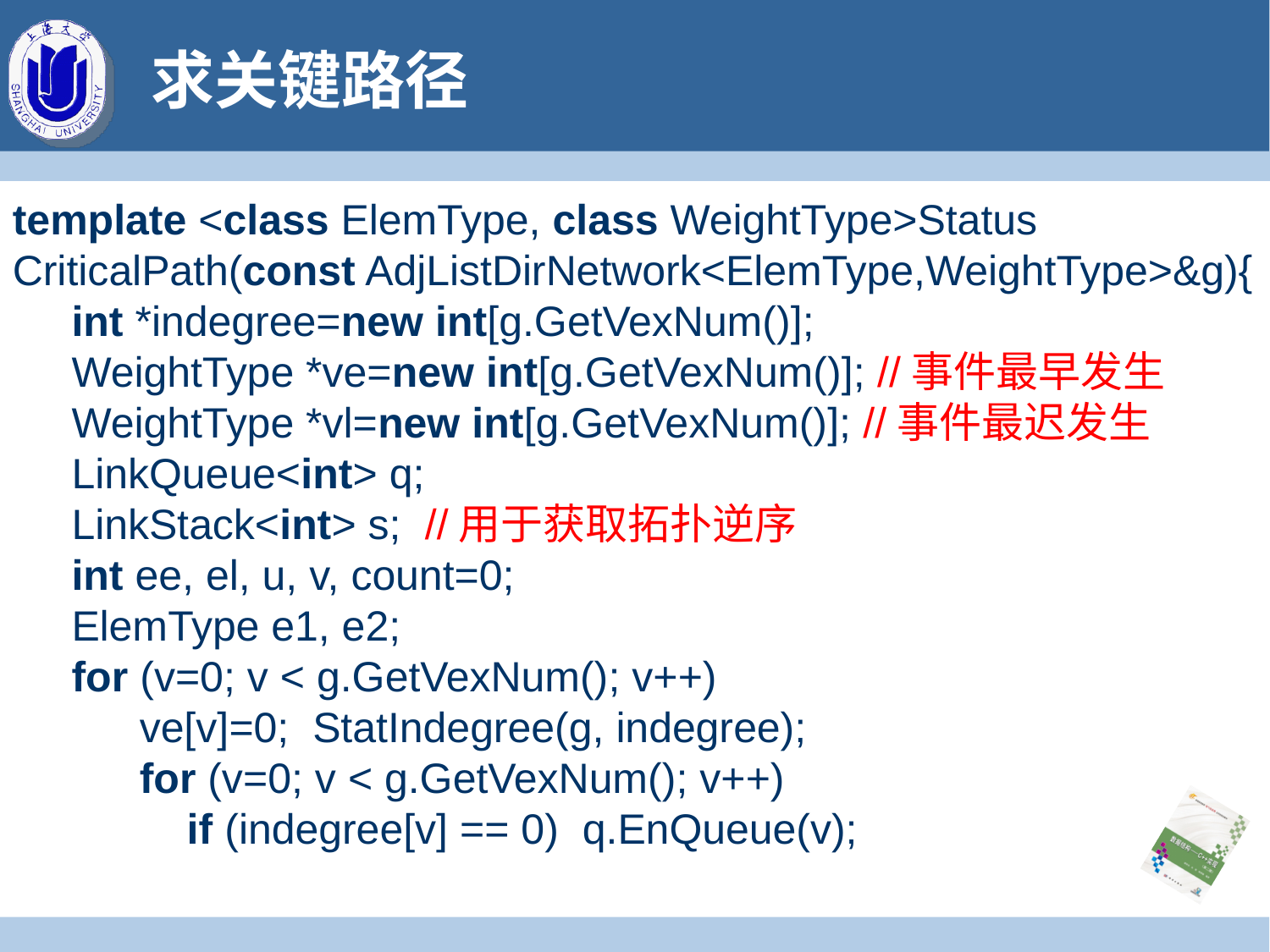

# 求关键路径
template <class ElemType, class WeightType>Status
CriticalPath(const AdjListDirNetwork<ElemType,WeightType>&g){
     int *indegree=new int[g.GetVexNum()];
     WeightType *ve=new int[g.GetVexNum()]; //事件最早发生
     WeightType *vl=new int[g.GetVexNum()]; //事件最迟发生
     LinkQueue<int> q;
     LinkStack<int> s;  //用于获取拓扑逆序
     int ee, el, u, v, count=0;
     ElemType e1, e2;
     for (v=0; v < g.GetVexNum(); v++)
	ve[v]=0;  StatIndegree(g, indegree);
	for (v=0; v < g.GetVexNum(); v++)
	    if (indegree[v] == 0)  q.EnQueue(v);